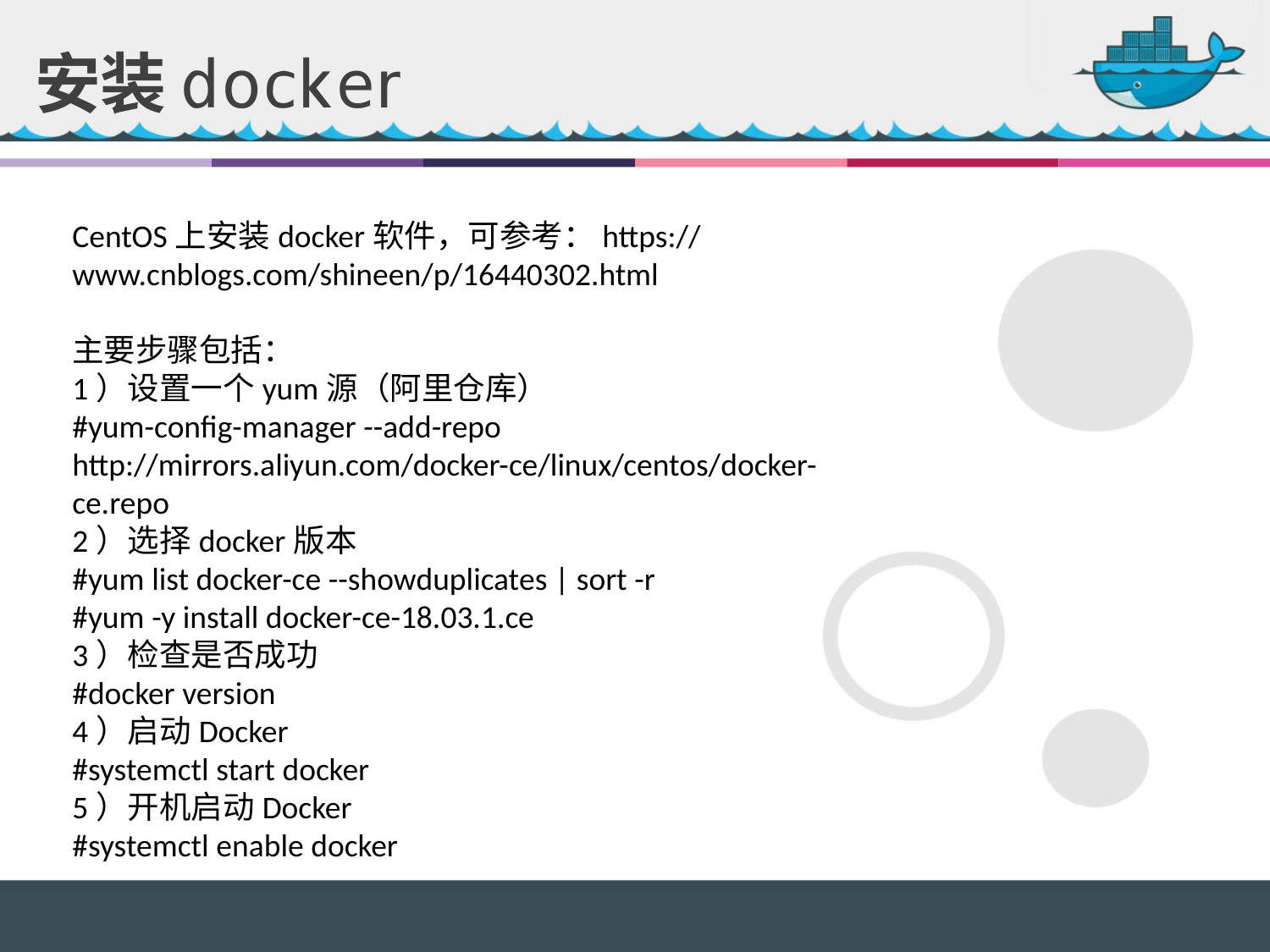

安装docker
CentOS上安装docker软件，可参考：https://www.cnblogs.com/shineen/p/16440302.html

主要步骤包括：
1）设置一个yum源（阿里仓库）
#yum-config-manager --add-repo http://mirrors.aliyun.com/docker-ce/linux/centos/docker-ce.repo
2）选择docker版本
#yum list docker-ce --showduplicates | sort -r
#yum -y install docker-ce-18.03.1.ce
3）检查是否成功
#docker version
4）启动Docker
#systemctl start docker
5）开机启动Docker
#systemctl enable docker